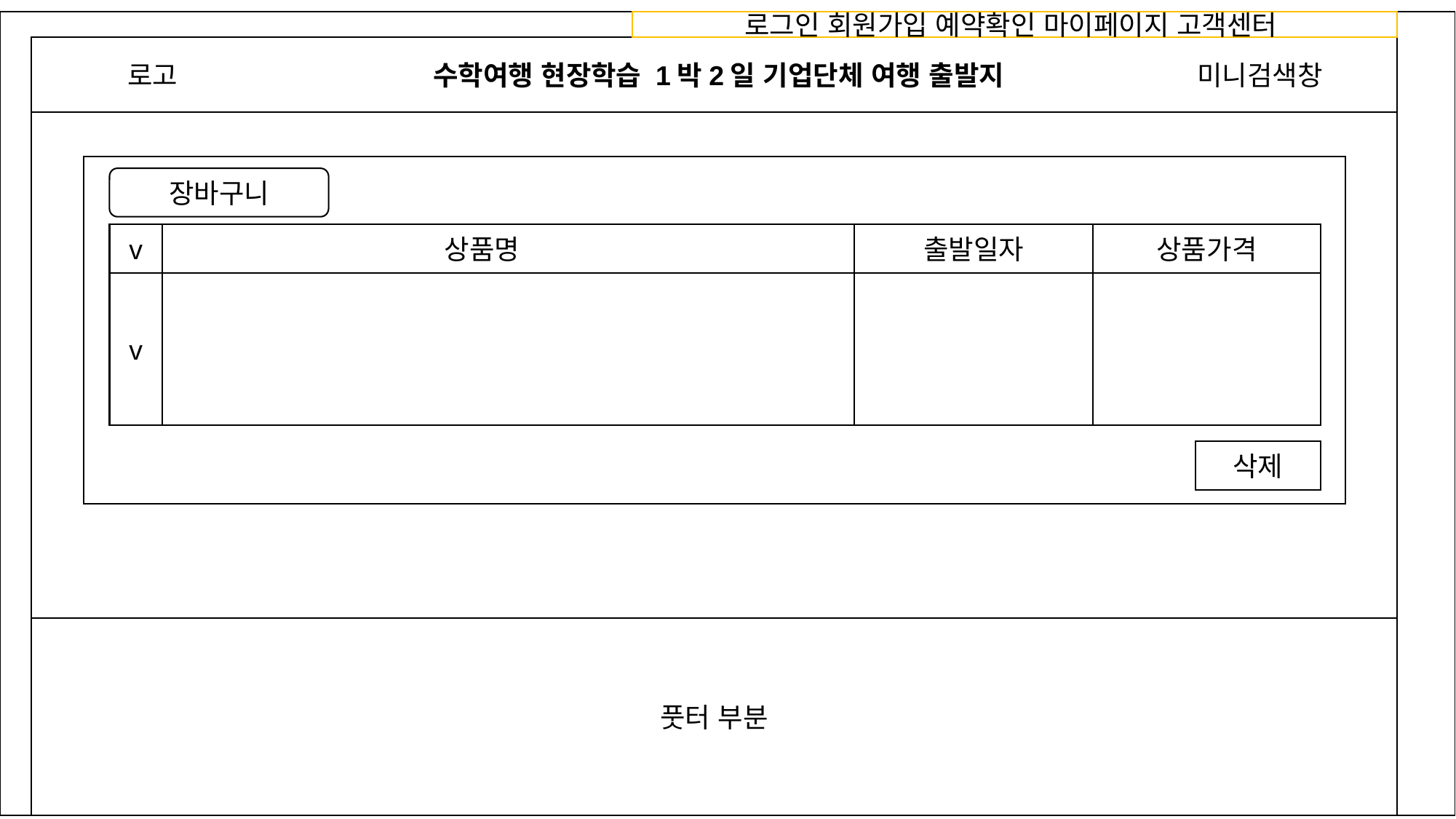

로그인 회원가입 예약확인 마이페이지 고객센터
  로고 			수학여행 현장학습 1박2일 기업단체 여행 출발지      		미니검색창

장바구니
v
상품명
출발일자
상품가격

v

삭제
풋터 부분